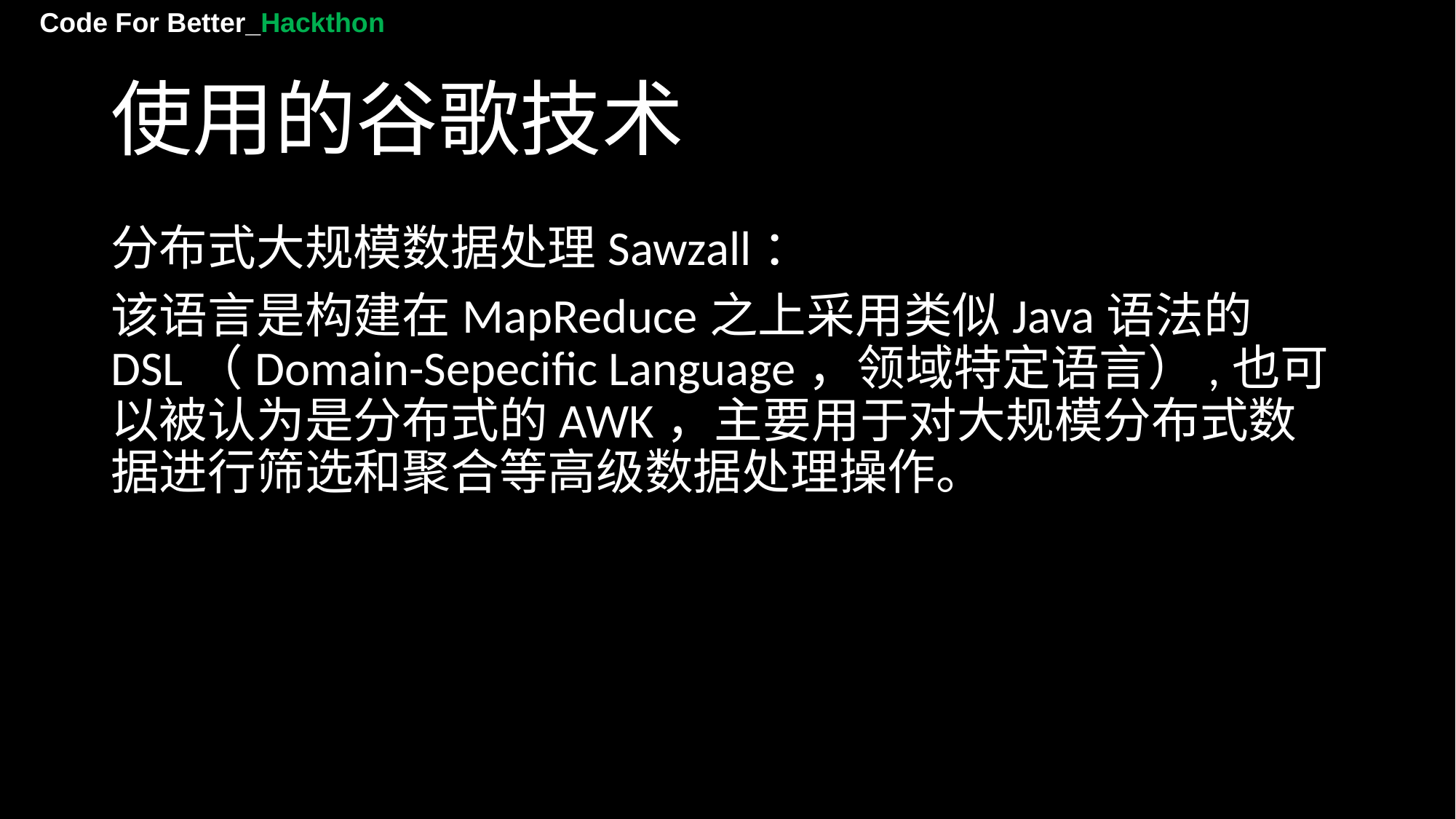

Code For Better_Hackthon
# 使用的谷歌技术
分布式大规模数据处理Sawzall：
该语言是构建在MapReduce之上采用类似Java语法的DSL（Domain-Sepecific Language，领域特定语言）,也可以被认为是分布式的AWK，主要用于对大规模分布式数据进行筛选和聚合等高级数据处理操作。